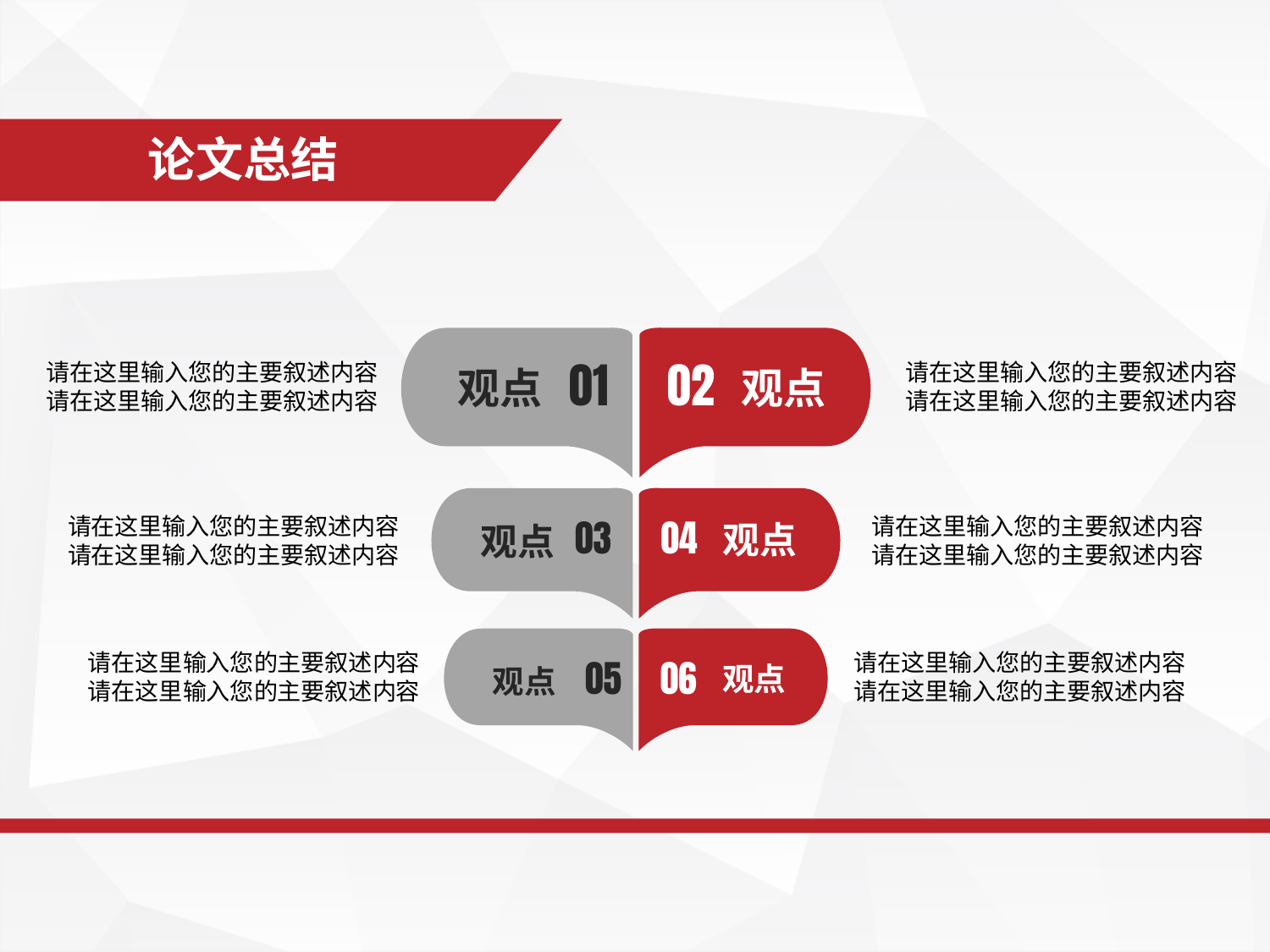

论文总结

01
观点

02
观点
请在这里输入您的主要叙述内容
请在这里输入您的主要叙述内容

请在这里输入您的主要叙述内容
请在这里输入您的主要叙述内容

03
观点

04
观点
请在这里输入您的主要叙述内容
请在这里输入您的主要叙述内容

请在这里输入您的主要叙述内容
请在这里输入您的主要叙述内容

05
观点

06
观点
请在这里输入您的主要叙述内容
请在这里输入您的主要叙述内容

请在这里输入您的主要叙述内容
请在这里输入您的主要叙述内容